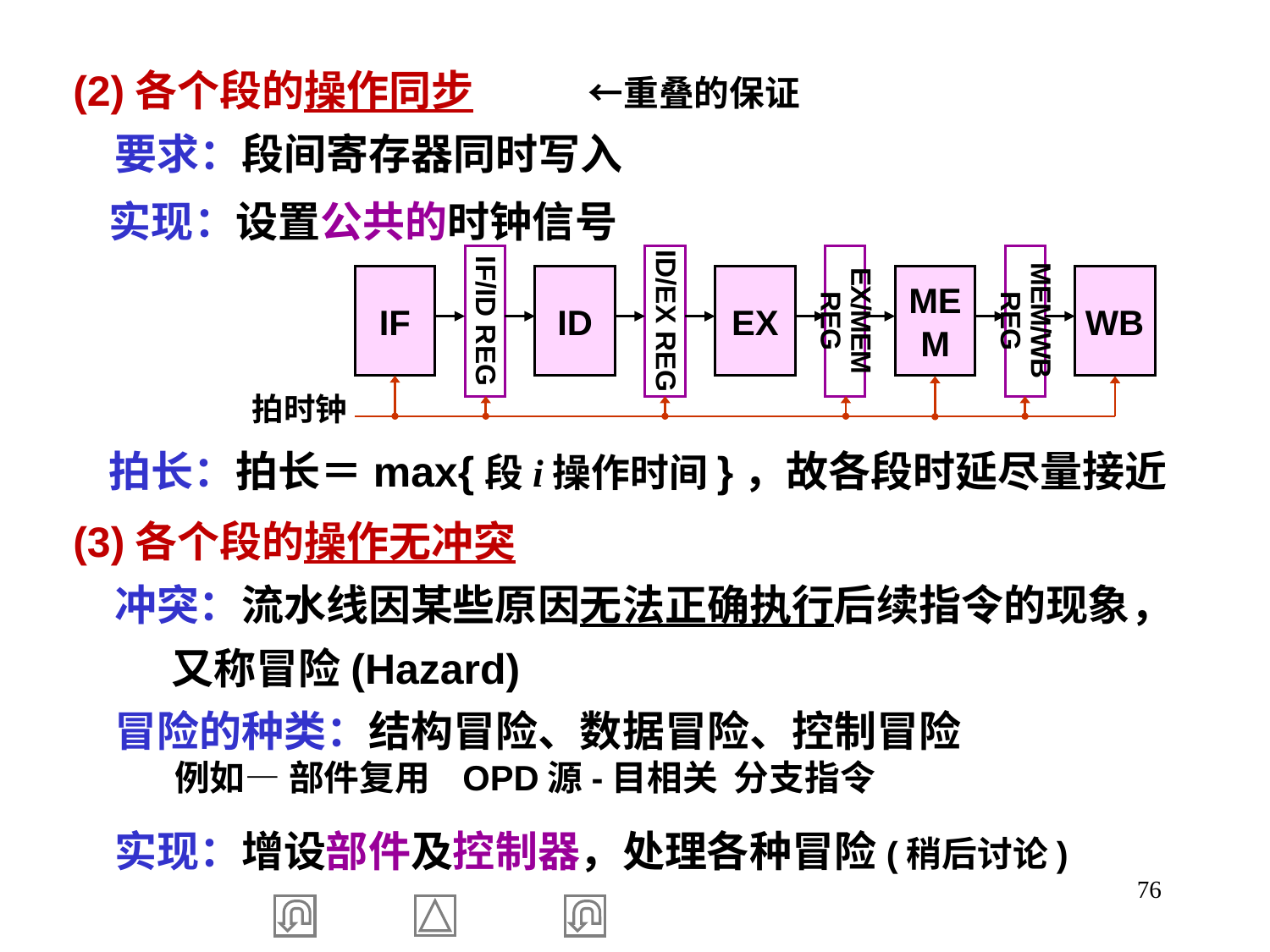

(2)各个段的操作同步            ←重叠的保证
       要求：段间寄存器同时写入
       实现：设置公共的时钟信号
IF/ID REG
ID/EX REG
MEM/WB REG
EX/MEM REG
IF
ID
EX
MEM
WB
拍时钟
       拍长：拍长＝max{段i操作时间}，故各段时延尽量接近
   (3)各个段的操作无冲突
       冲突：流水线因某些原因无法正确执行后续指令的现象，
             又称冒险(Hazard)
       冒险的种类：结构冒险、数据冒险、控制冒险
                例如— 部件复用   OPD源-目相关  分支指令
       实现：增设部件及控制器，处理各种冒险(稍后讨论)
76